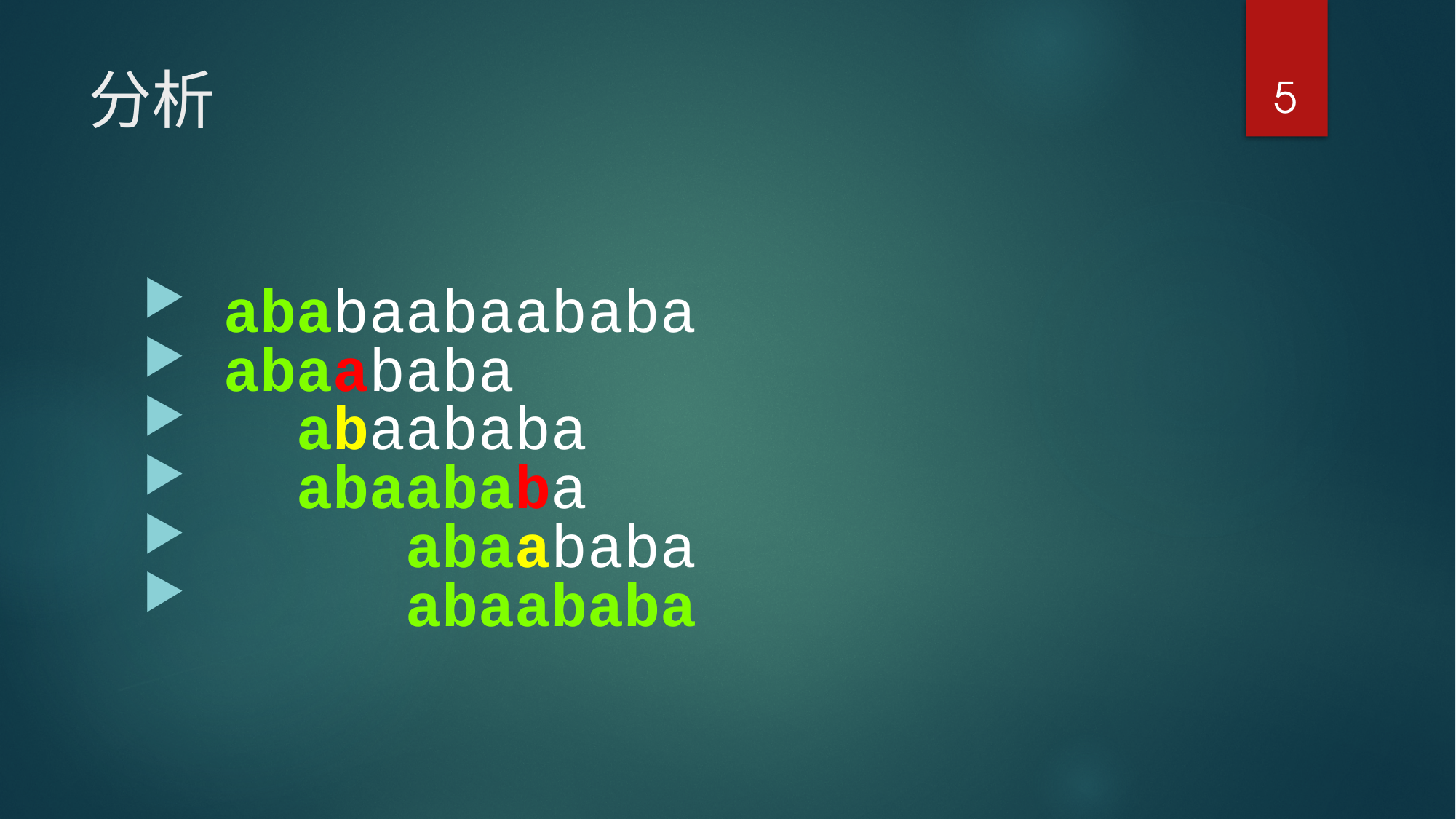

5
# 分析
 ababaabaababa
 abaababa
   abaababa
   abaababa
      abaababa
      abaababa